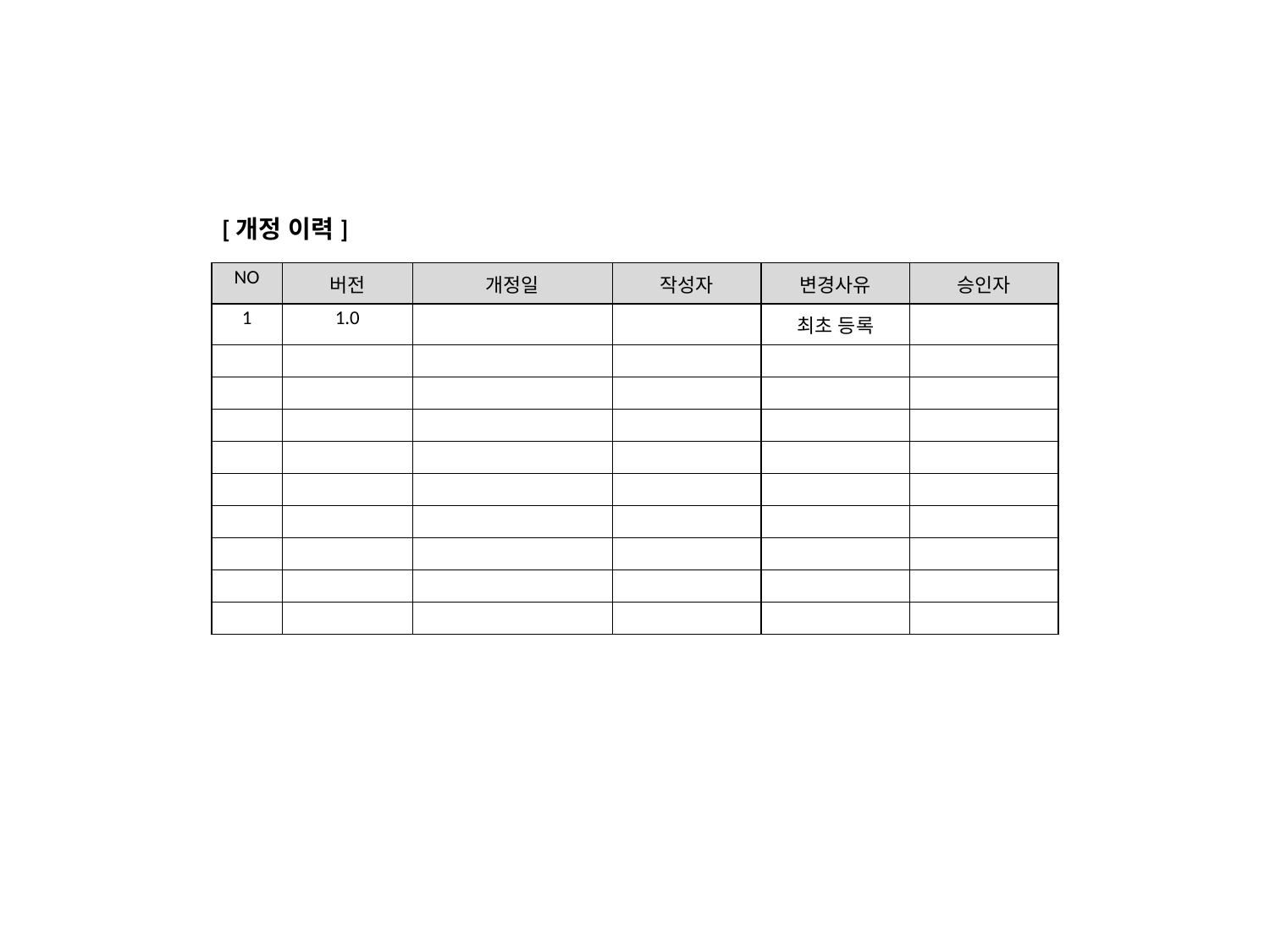

[개정 이력]
| NO | 버전 | 개정일 | 작성자 | 변경사유 | 승인자 |
| --- | --- | --- | --- | --- | --- |
| 1 | 1.0 |  |  | 최초 등록 |  |
|  |  |  |  |  |  |
|  |  |  |  |  |  |
|  |  |  |  |  |  |
|  |  |  |  |  |  |
|  |  |  |  |  |  |
|  |  |  |  |  |  |
|  |  |  |  |  |  |
|  |  |  |  |  |  |
|  |  |  |  |  |  |